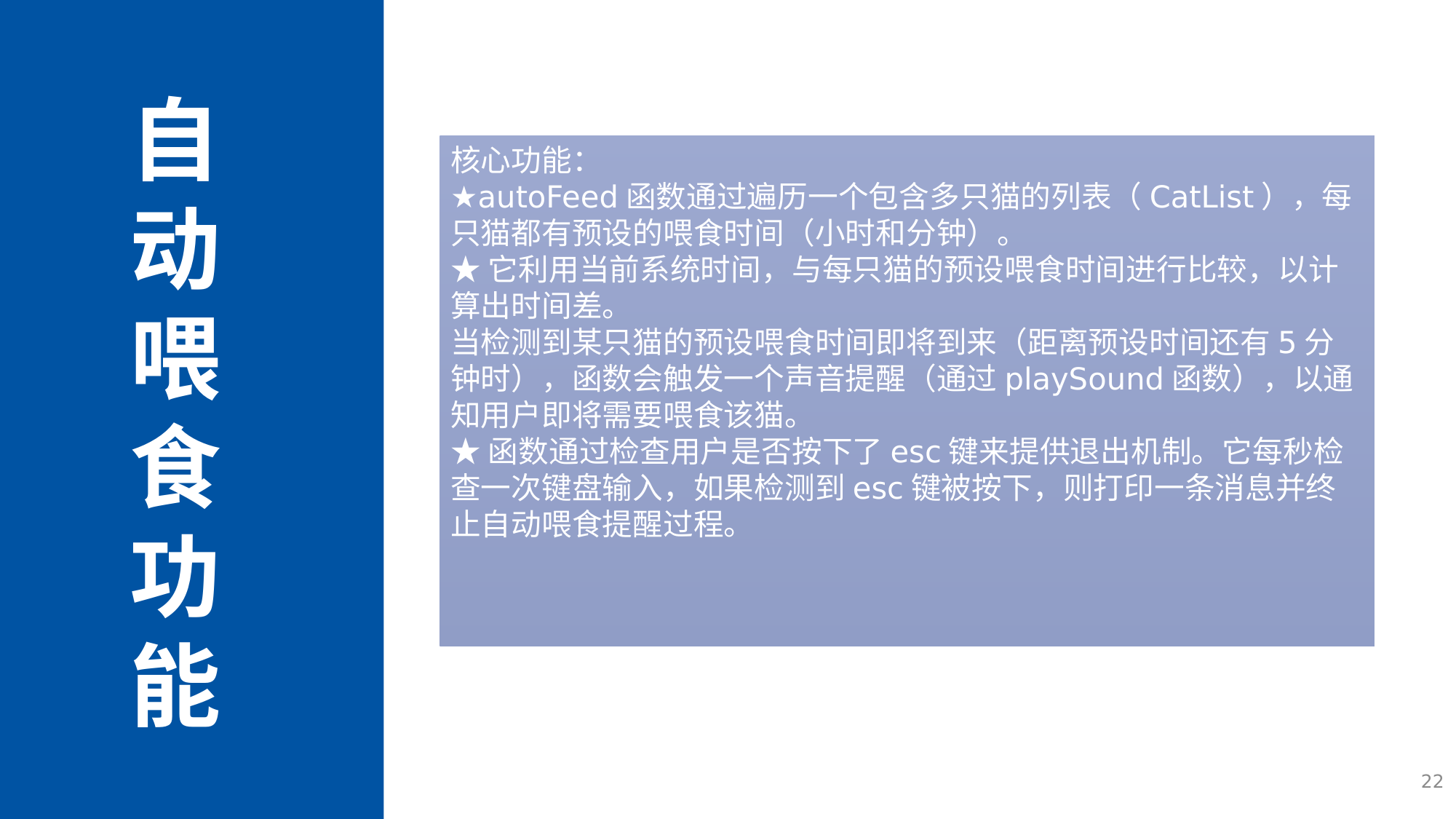

自动喂食功能
核心功能：
★autoFeed函数通过遍历一个包含多只猫的列表（CatList），每只猫都有预设的喂食时间（小时和分钟）。
★它利用当前系统时间，与每只猫的预设喂食时间进行比较，以计算出时间差。
当检测到某只猫的预设喂食时间即将到来（距离预设时间还有5分钟时），函数会触发一个声音提醒（通过playSound函数），以通知用户即将需要喂食该猫。
★函数通过检查用户是否按下了esc键来提供退出机制。它每秒检查一次键盘输入，如果检测到esc键被按下，则打印一条消息并终止自动喂食提醒过程。
22